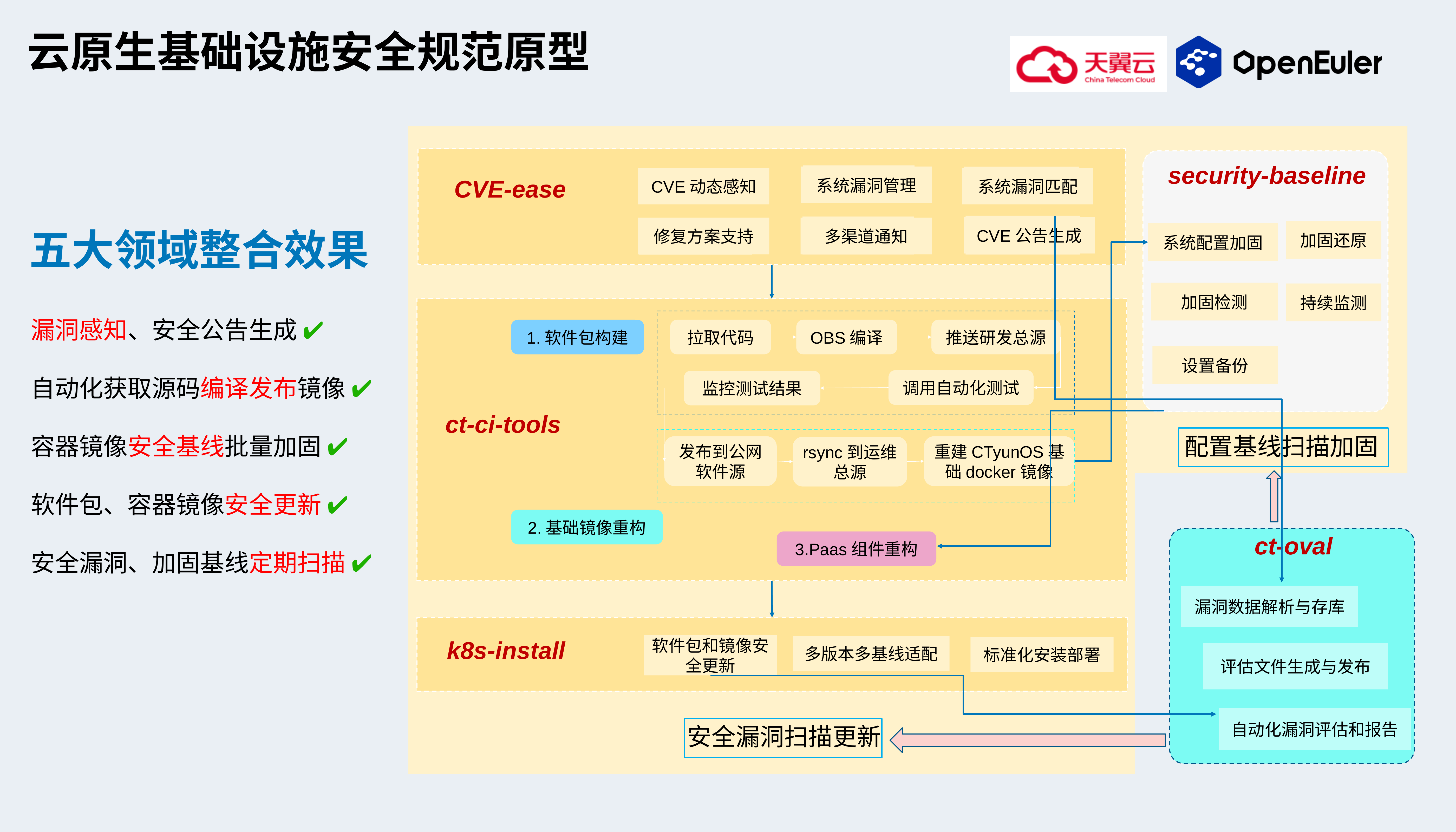

云原生基础设施安全规范原型

security-baseline
系统漏洞管理
系统漏洞管理
系统漏洞匹配
CVE动态感知
系统漏洞匹配
CVE-ease
CVE公告生成
多渠道通知
CVE公告生成
修复方案支持
多渠道通知
修复方案支持
加固还原
系统配置加固
加固检测
持续监测

1.软件包构建
拉取代码
OBS编译
推送研发总源
设置备份
调用自动化测试
监控测试结果
ct-ci-tools

配置基线扫描加固

发布到公网软件源
重建CTyunOS基础docker镜像
rsync到运维总源

2.基础镜像重构

ct-oval
3.Paas组件重构
漏洞数据解析与存库

k8s-install
软件包和镜像安全更新
多版本多基线适配
标准化安装部署
评估文件生成与发布
自动化漏洞评估和报告

安全漏洞扫描更新

五大领域整合效果
漏洞感知、安全公告生成 ✔
自动化获取源码编译发布镜像 ✔
容器镜像安全基线批量加固 ✔
软件包、容器镜像安全更新 ✔
安全漏洞、加固基线定期扫描 ✔